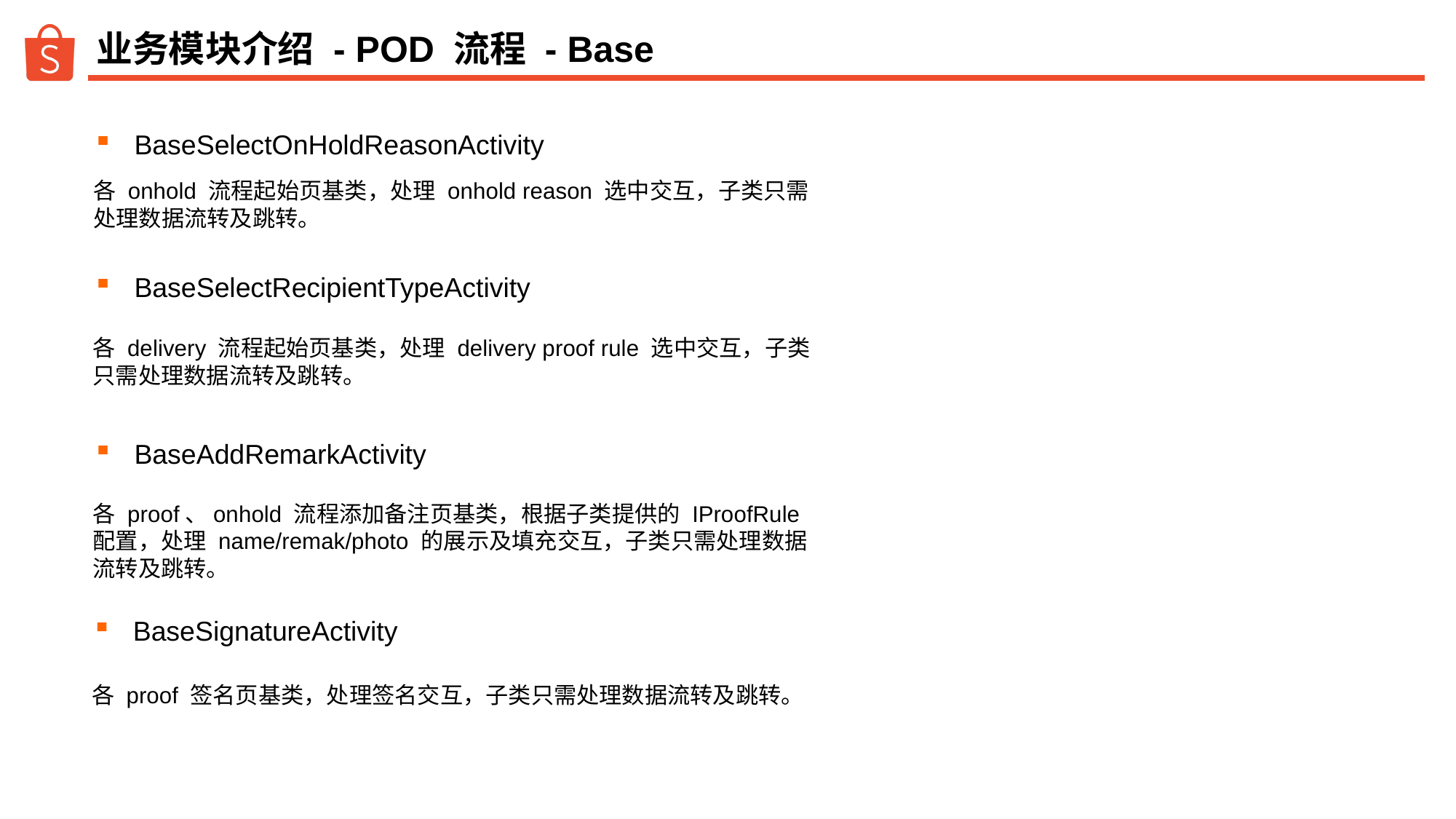

# 业务模块介绍 - POD 流程 - Base
BaseSelectOnHoldReasonActivity
各 onhold 流程起始页基类，处理 onhold reason 选中交互，子类只需处理数据流转及跳转。
BaseSelectRecipientTypeActivity
各 delivery 流程起始页基类，处理 delivery proof rule 选中交互，子类只需处理数据流转及跳转。
BaseAddRemarkActivity
各 proof、onhold 流程添加备注页基类，根据子类提供的 IProofRule 配置，处理 name/remak/photo 的展示及填充交互，子类只需处理数据流转及跳转。
BaseSignatureActivity
各 proof 签名页基类，处理签名交互，子类只需处理数据流转及跳转。